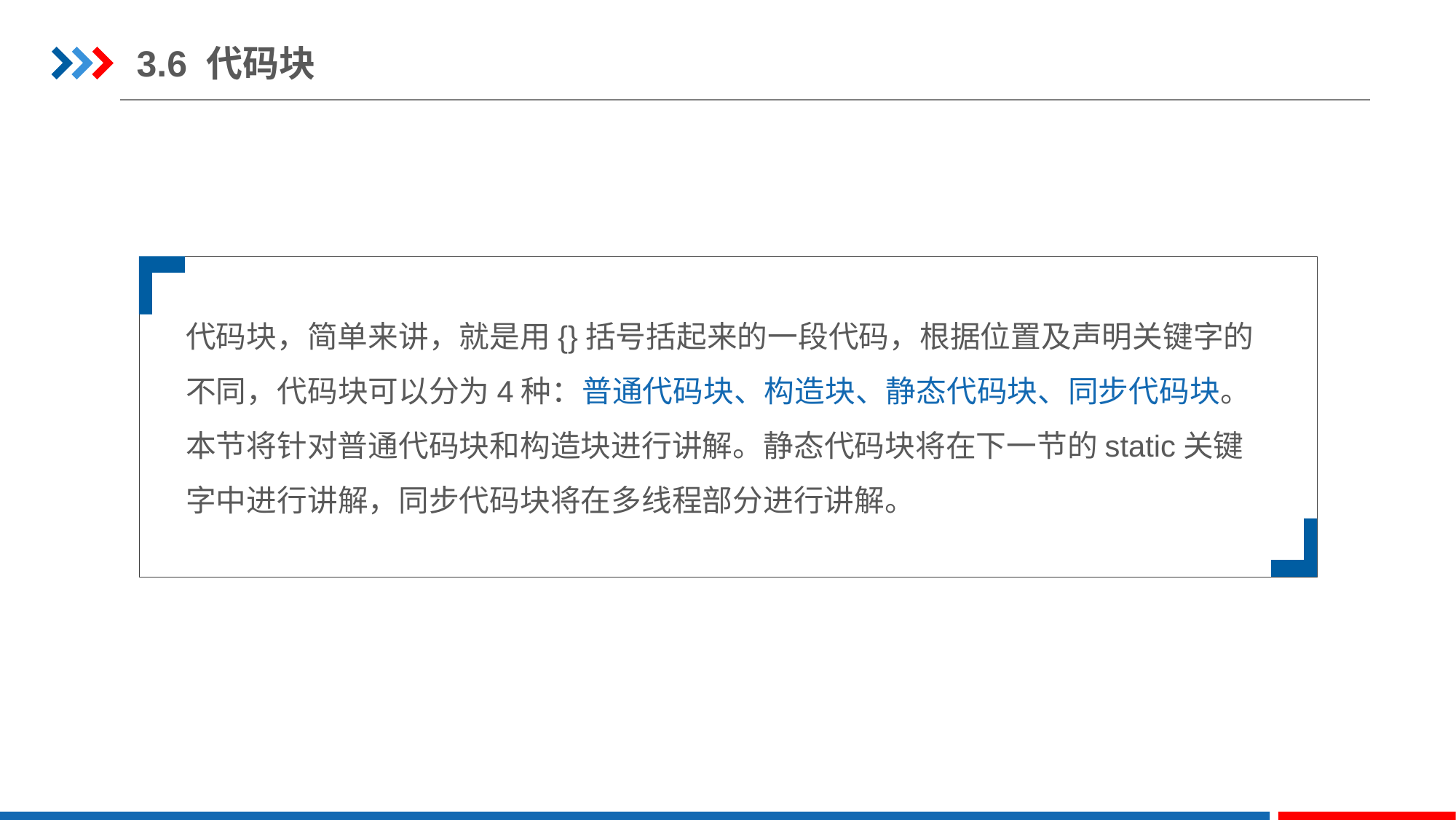

3.6 代码块

代码块，简单来讲，就是用{}括号括起来的一段代码，根据位置及声明关键字的不同，代码块可以分为4种：普通代码块、构造块、静态代码块、同步代码块。本节将针对普通代码块和构造块进行讲解。静态代码块将在下一节的static关键字中进行讲解，同步代码块将在多线程部分进行讲解。